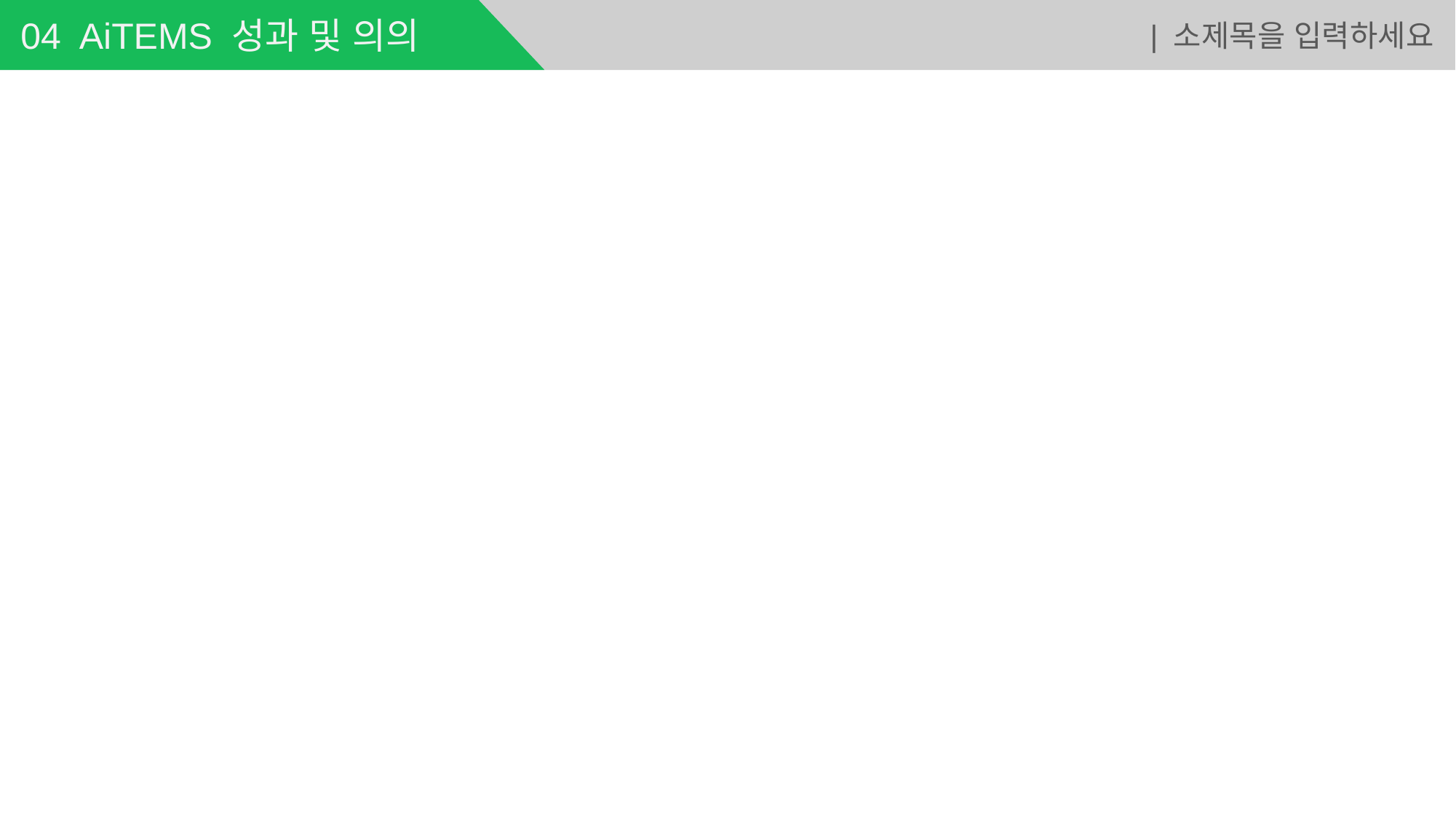

04  AiTEMS 성과 및 의의
| 소제목을 입력하세요